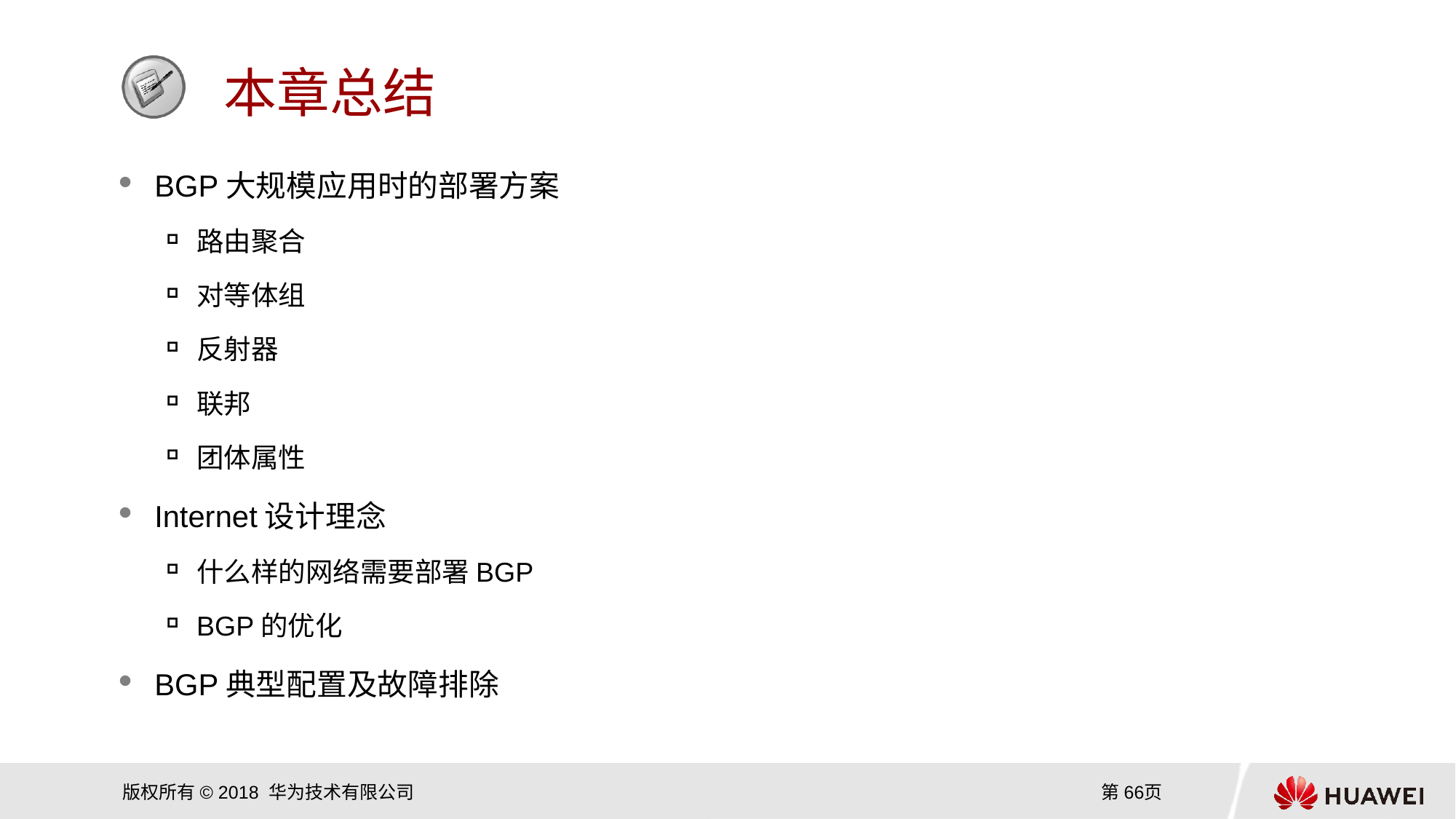

BGP大规模应用时的部署方案
路由聚合
对等体组
反射器
联邦
团体属性
Internet设计理念
什么样的网络需要部署BGP
BGP的优化
BGP典型配置及故障排除